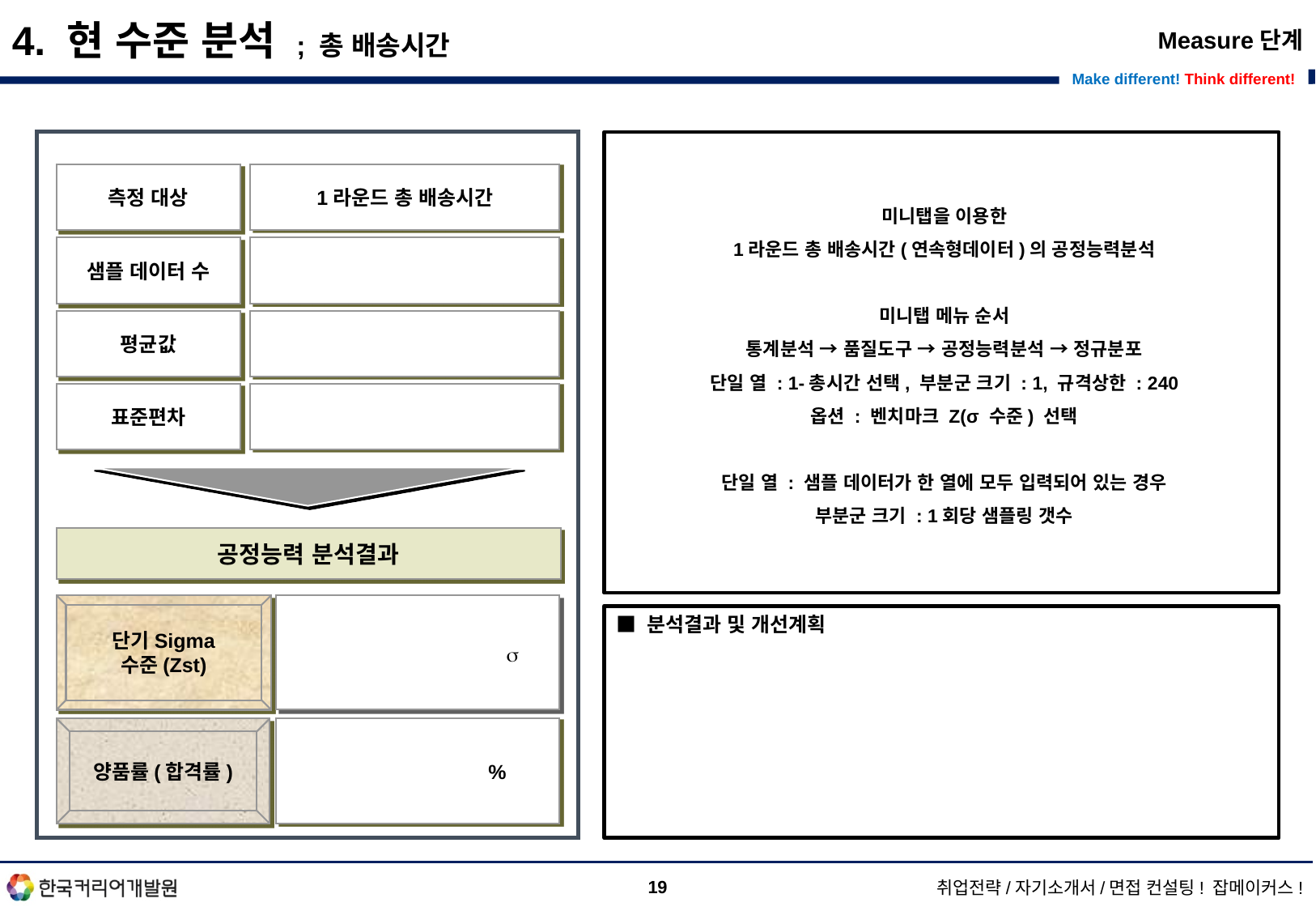

4. 현 수준 분석 ; 총 배송시간
Measure단계

측정 대상
1라운드 총 배송시간
샘플 데이터 수

평균값

표준편차

공정능력 분석결과
단기Sigma
수준(Zst)
               σ
양품률(합격률)
                            %

미니탭을 이용한
1라운드 총 배송시간(연속형데이터)의 공정능력분석

미니탭 메뉴 순서
통계분석 → 품질도구 → 공정능력분석 → 정규분포
단일 열 : 1-총시간 선택, 부분군 크기 : 1, 규격상한 : 240
옵션 : 벤치마크 Z(σ 수준) 선택

단일 열 : 샘플 데이터가 한 열에 모두 입력되어 있는 경우
부분군 크기 : 1회당 샘플링 갯수
■ 분석결과 및 개선계획